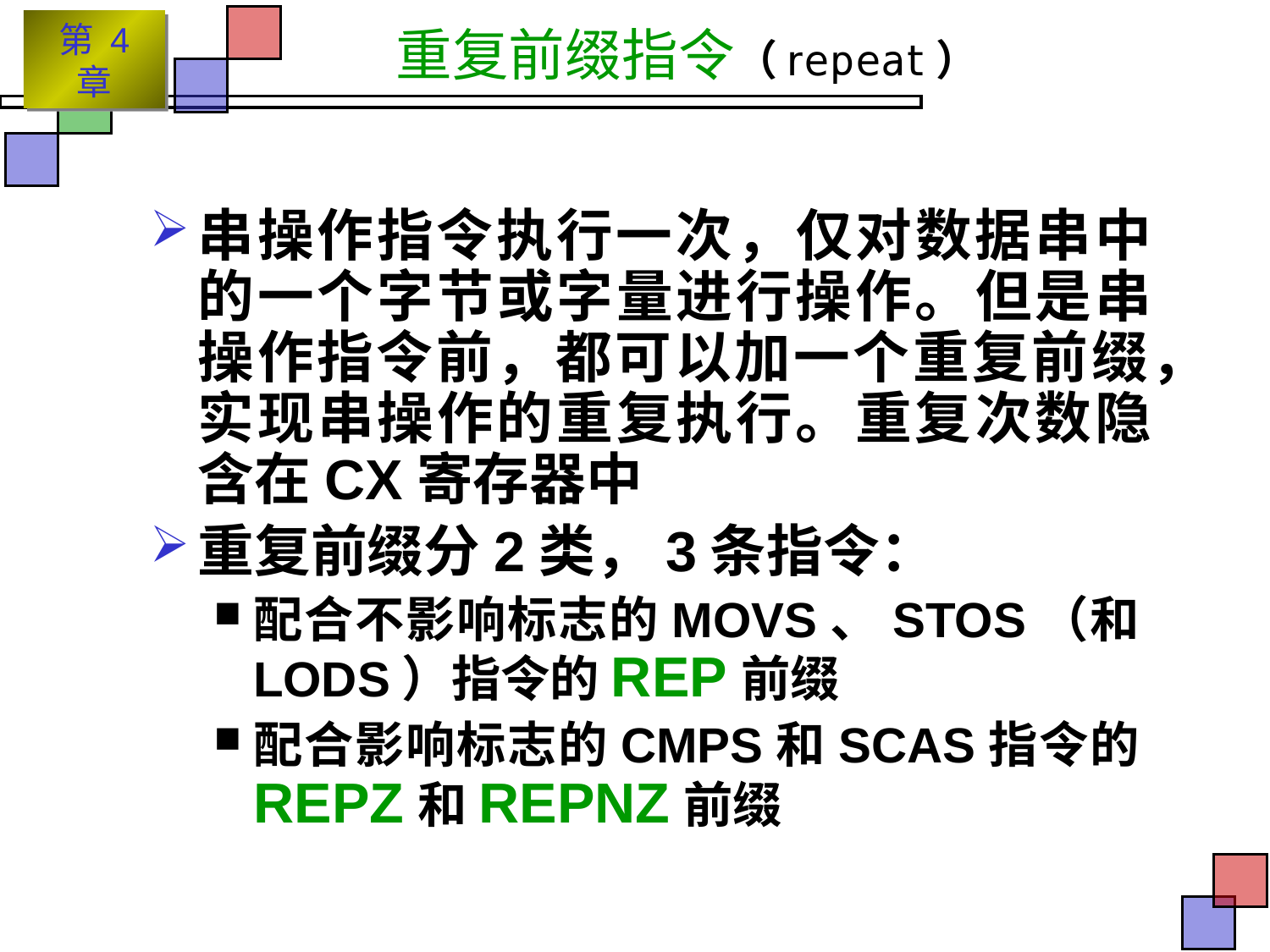

# 重复前缀指令（repeat）
串操作指令执行一次，仅对数据串中的一个字节或字量进行操作。但是串操作指令前，都可以加一个重复前缀，实现串操作的重复执行。重复次数隐含在CX寄存器中
重复前缀分2类，3条指令：
配合不影响标志的MOVS、STOS（和LODS）指令的REP前缀
配合影响标志的CMPS和SCAS指令的REPZ和REPNZ前缀